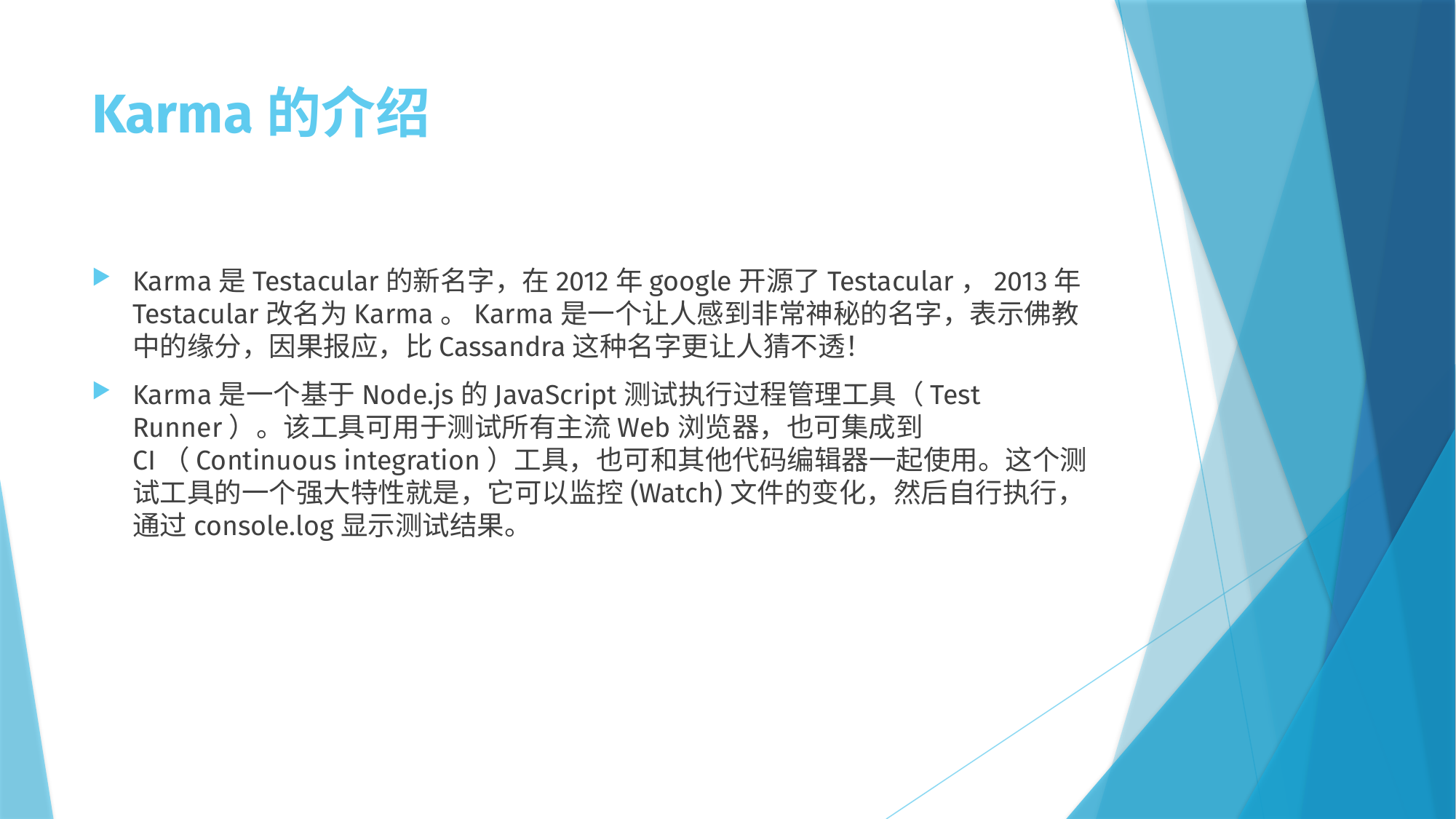

# Karma的介绍
Karma是Testacular的新名字，在2012年google开源了Testacular，2013年Testacular改名为Karma。Karma是一个让人感到非常神秘的名字，表示佛教中的缘分，因果报应，比Cassandra这种名字更让人猜不透！
Karma是一个基于Node.js的JavaScript测试执行过程管理工具（Test Runner）。该工具可用于测试所有主流Web浏览器，也可集成到CI（Continuous integration）工具，也可和其他代码编辑器一起使用。这个测试工具的一个强大特性就是，它可以监控(Watch)文件的变化，然后自行执行，通过console.log显示测试结果。